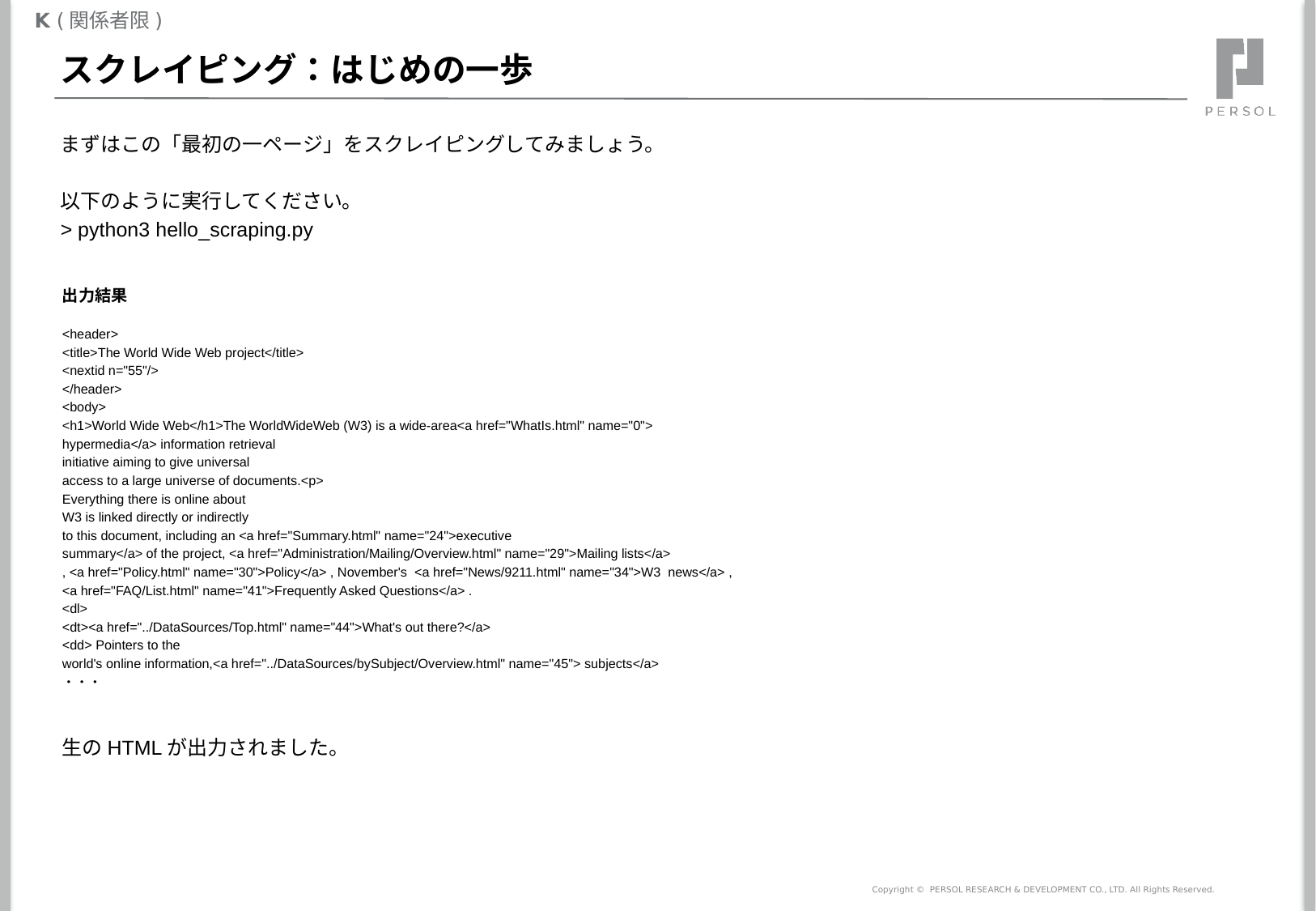

# スクレイピング：はじめの一歩
まずはこの「最初の一ページ」をスクレイピングしてみましょう。

以下のように実行してください。
> python3 hello_scraping.py
出力結果

<header>
<title>The World Wide Web project</title>
<nextid n="55"/>
</header>
<body>
<h1>World Wide Web</h1>The WorldWideWeb (W3) is a wide-area<a href="WhatIs.html" name="0">
hypermedia</a> information retrieval
initiative aiming to give universal
access to a large universe of documents.<p>
Everything there is online about
W3 is linked directly or indirectly
to this document, including an <a href="Summary.html" name="24">executive
summary</a> of the project, <a href="Administration/Mailing/Overview.html" name="29">Mailing lists</a>
, <a href="Policy.html" name="30">Policy</a> , November's  <a href="News/9211.html" name="34">W3  news</a> ,
<a href="FAQ/List.html" name="41">Frequently Asked Questions</a> .
<dl>
<dt><a href="../DataSources/Top.html" name="44">What's out there?</a>
<dd> Pointers to the
world's online information,<a href="../DataSources/bySubject/Overview.html" name="45"> subjects</a>
・・・
生のHTMLが出力されました。